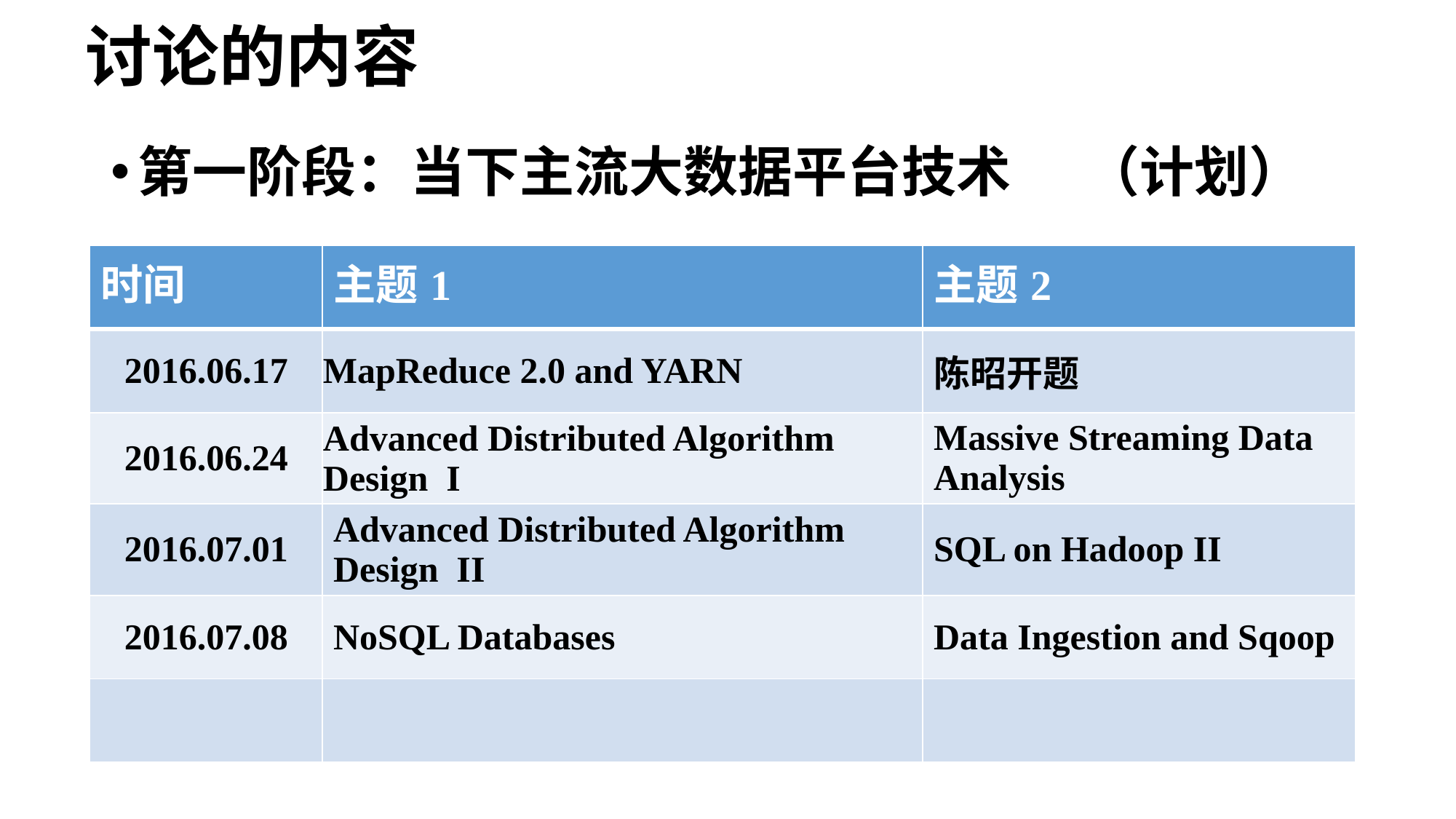

# 讨论的内容
第一阶段：当下主流大数据平台技术      （计划）

| 时间 | 主题1 | 主题2 |
| --- | --- | --- |
| 2016.06.17 | MapReduce 2.0 and YARN | 陈昭开题 |
| 2016.06.24 | Advanced Distributed Algorithm Design I | Massive Streaming Data Analysis |
| 2016.07.01 | Advanced Distributed Algorithm Design II | SQL on Hadoop II |
| 2016.07.08 | NoSQL Databases | Data Ingestion and Sqoop |
|  |  |  |